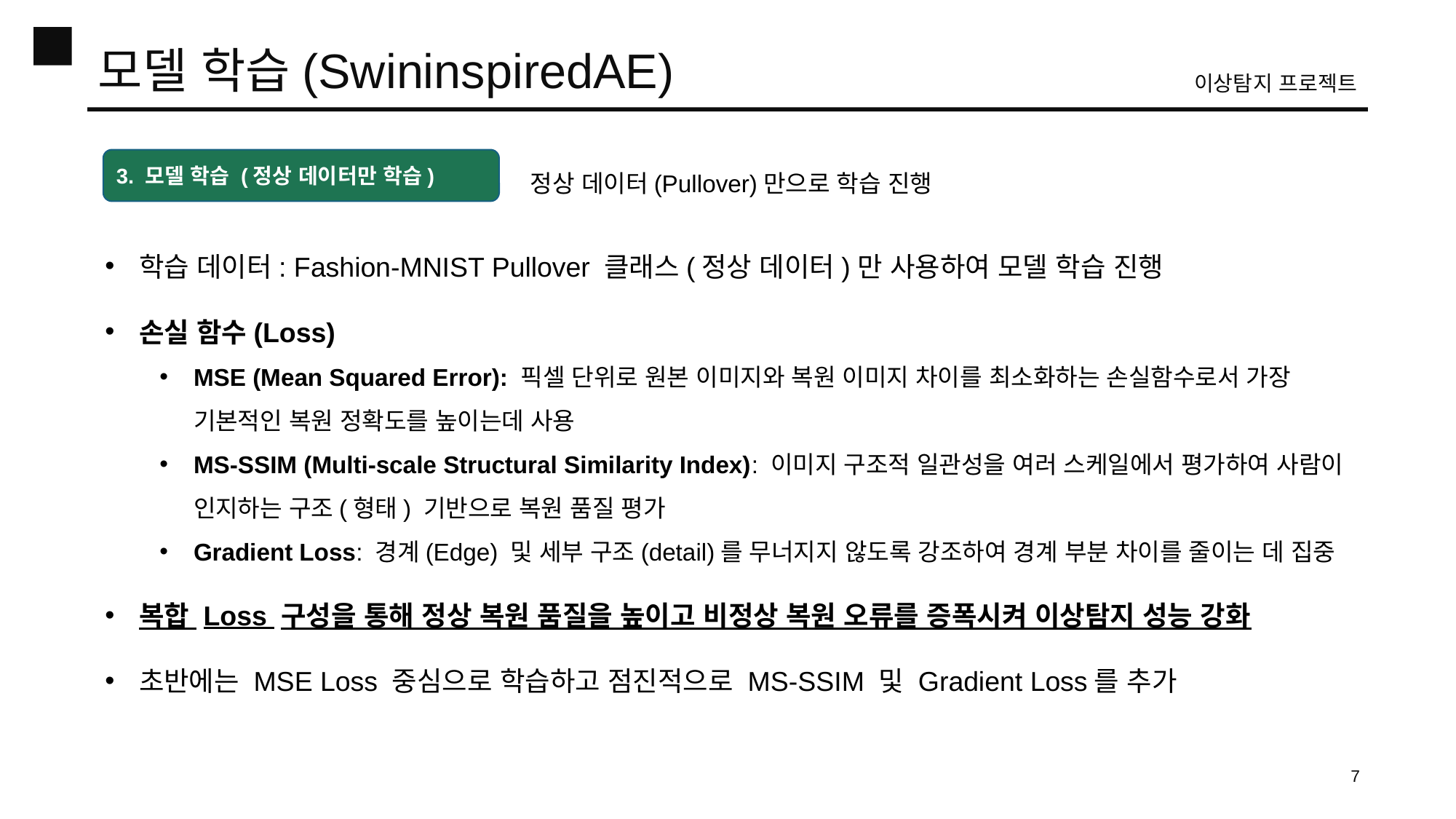

모델 학습(SwininspiredAE)
이상탐지 프로젝트
정상 데이터(Pullover)만으로 학습 진행
3. 모델 학습 (정상 데이터만 학습)
학습 데이터: Fashion-MNIST Pullover 클래스(정상 데이터)만 사용하여 모델 학습 진행
손실 함수(Loss)
MSE (Mean Squared Error): 픽셀 단위로 원본 이미지와 복원 이미지 차이를 최소화하는 손실함수로서 가장 기본적인 복원 정확도를 높이는데 사용
MS-SSIM (Multi-scale Structural Similarity Index): 이미지 구조적 일관성을 여러 스케일에서 평가하여 사람이 인지하는 구조(형태) 기반으로 복원 품질 평가
Gradient Loss: 경계(Edge) 및 세부 구조(detail)를 무너지지 않도록 강조하여 경계 부분 차이를 줄이는 데 집중
복합 Loss 구성을 통해 정상 복원 품질을 높이고 비정상 복원 오류를 증폭시켜 이상탐지 성능 강화
초반에는 MSE Loss 중심으로 학습하고 점진적으로 MS-SSIM 및 Gradient Loss를 추가